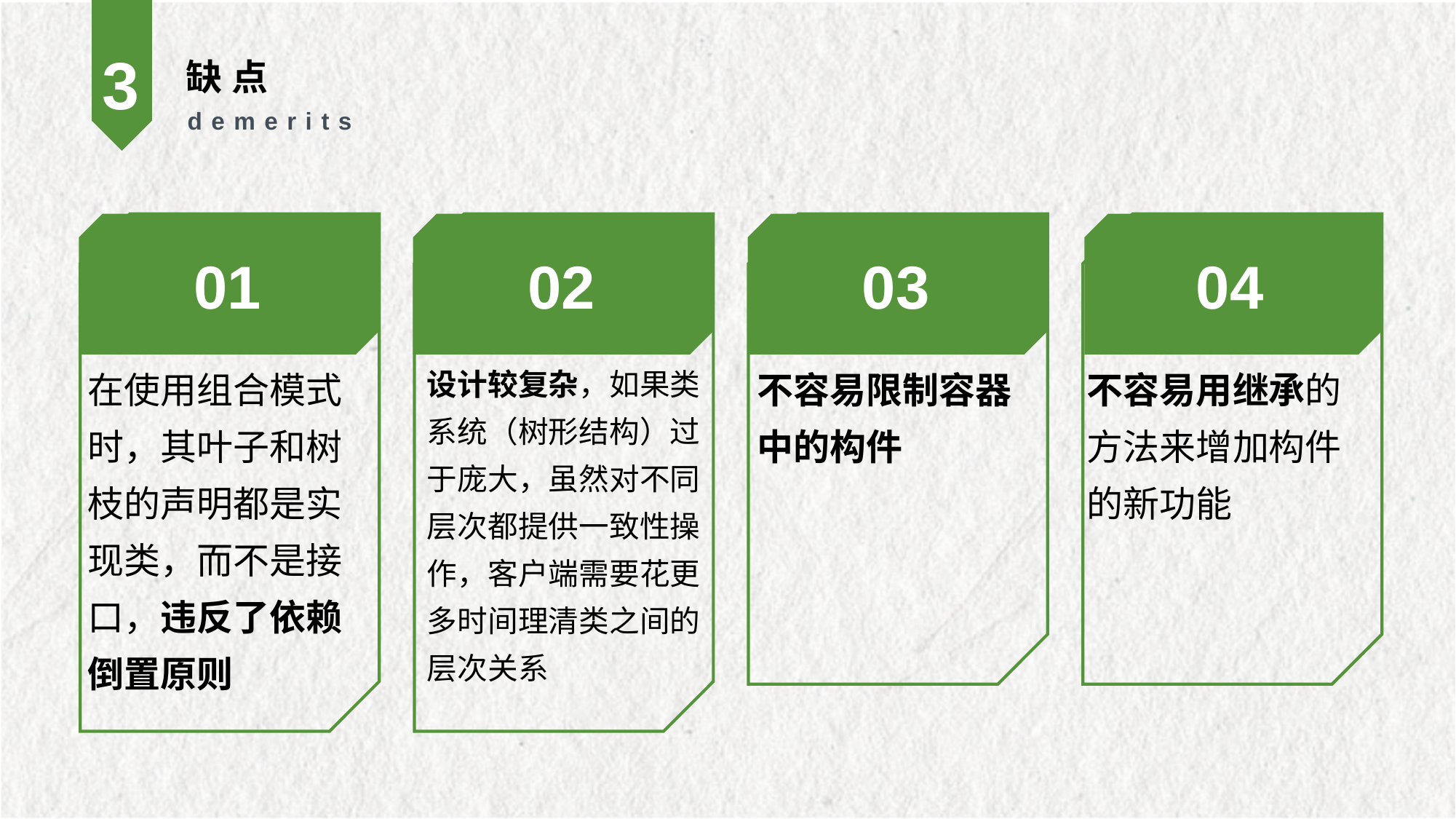

3

缺点
demerits

01
02
03
04
在使用组合模式时，其叶子和树枝的声明都是实现类，而不是接口，违反了依赖倒置原则
设计较复杂，如果类系统（树形结构）过于庞大，虽然对不同层次都提供一致性操作，客户端需要花更多时间理清类之间的层次关系
不容易限制容器中的构件
不容易用继承的方法来增加构件的新功能